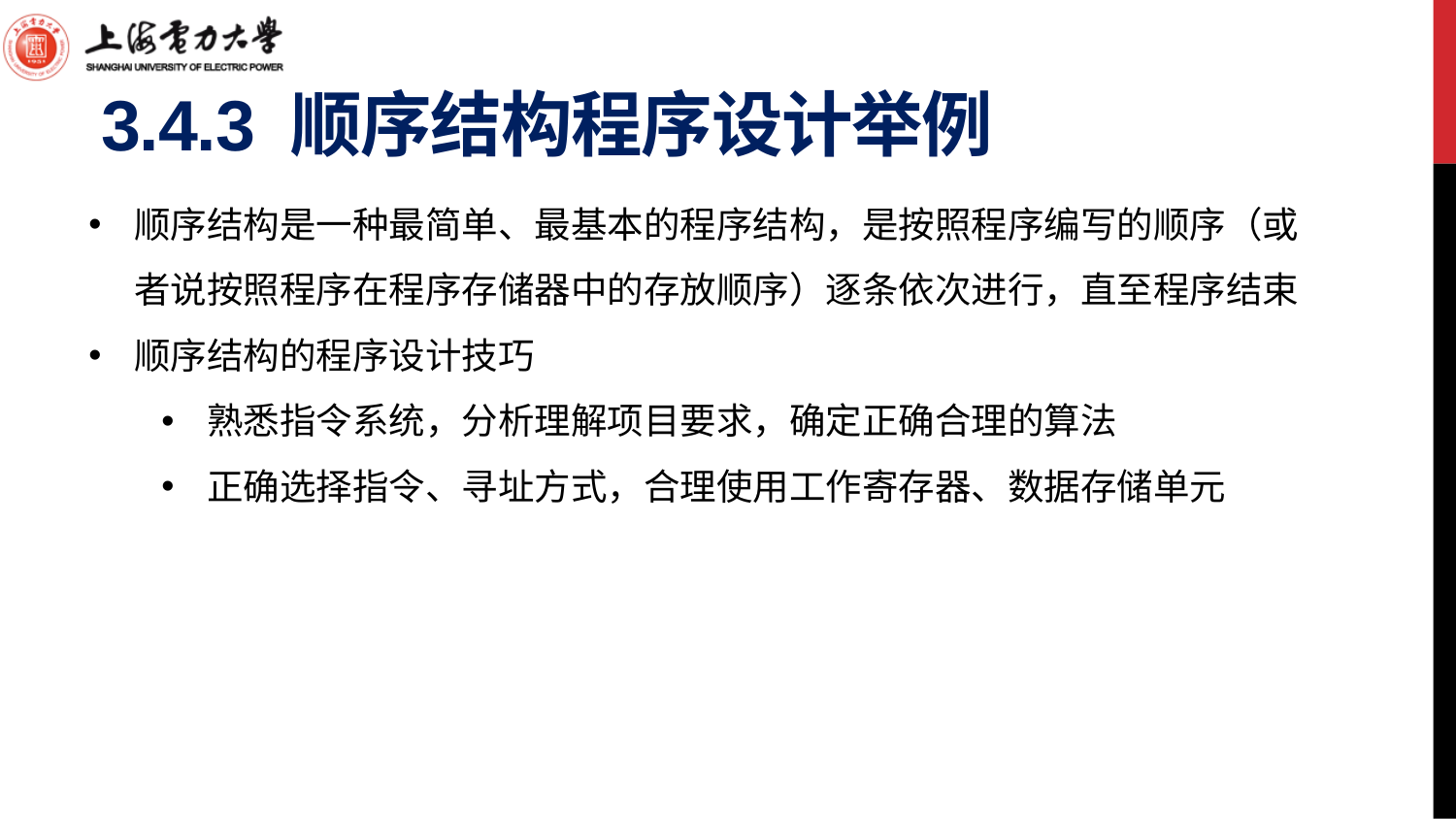

# 3.4.3 顺序结构程序设计举例
顺序结构是一种最简单、最基本的程序结构，是按照程序编写的顺序（或者说按照程序在程序存储器中的存放顺序）逐条依次进行，直至程序结束
顺序结构的程序设计技巧
熟悉指令系统，分析理解项目要求，确定正确合理的算法
正确选择指令、寻址方式，合理使用工作寄存器、数据存储单元